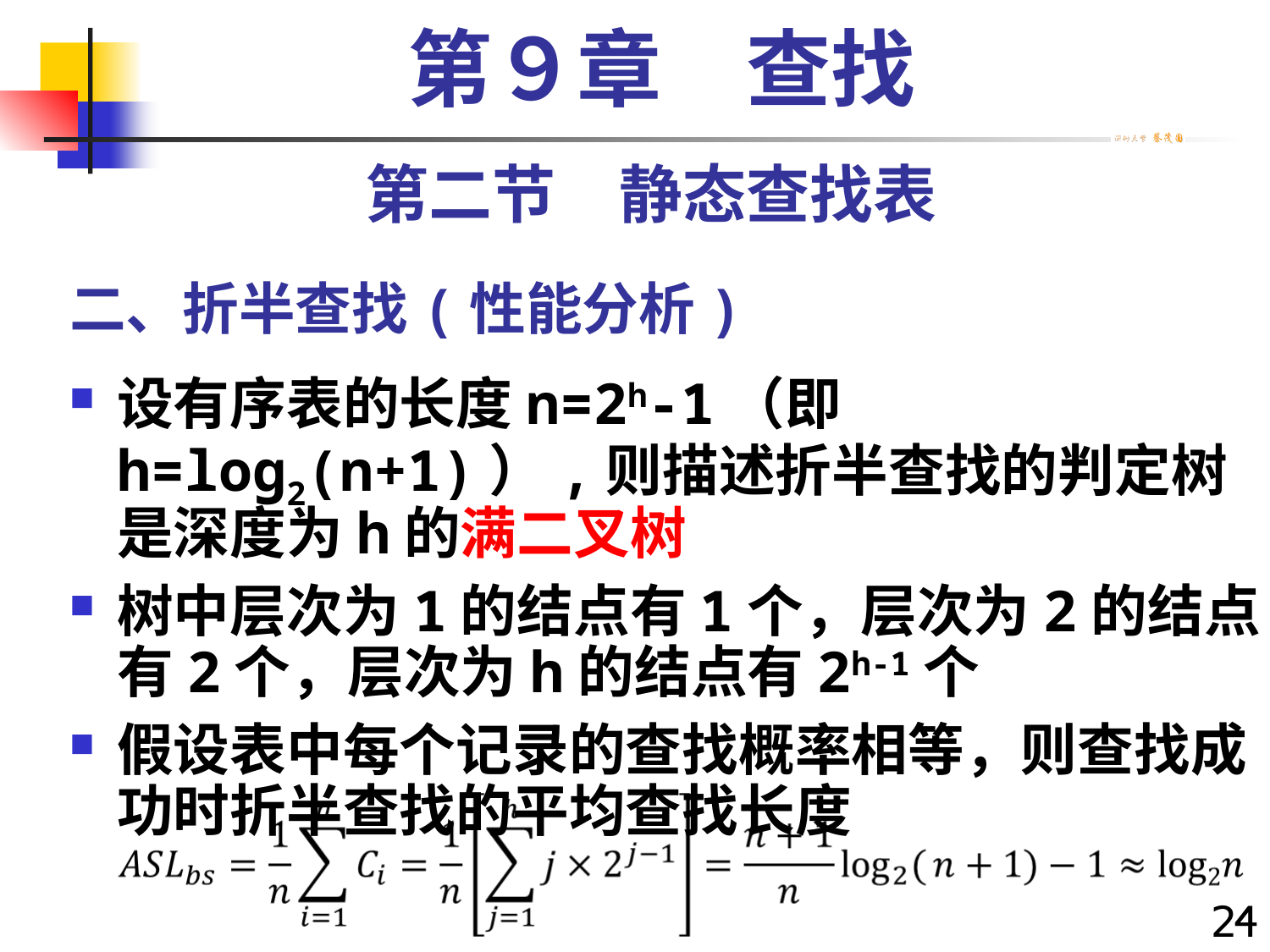

第９章　查找
第二节　静态查找表
# 二、折半查找(性能分析)
设有序表的长度n=2h-1（即h=log2(n+1)）,则描述折半查找的判定树是深度为h的满二叉树
树中层次为1的结点有1个，层次为2的结点有2个，层次为h的结点有2h-1个
假设表中每个记录的查找概率相等，则查找成功时折半查找的平均查找长度

24